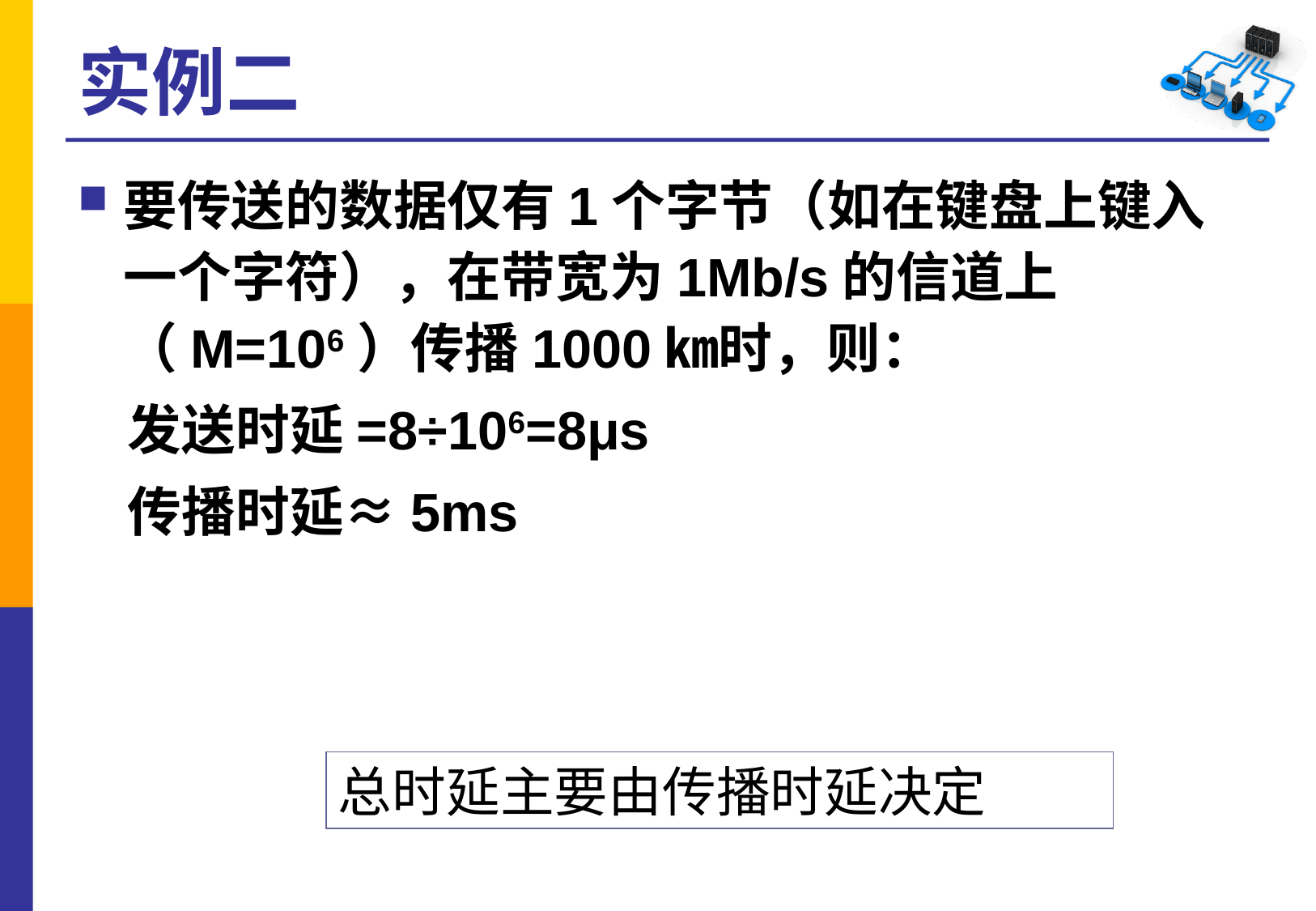

# 实例二
要传送的数据仅有1个字节（如在键盘上键入一个字符），在带宽为1Mb/s的信道上（M=106）传播1000㎞时，则：
   发送时延=8÷106=8μs
   传播时延≈5ms
总时延主要由传播时延决定